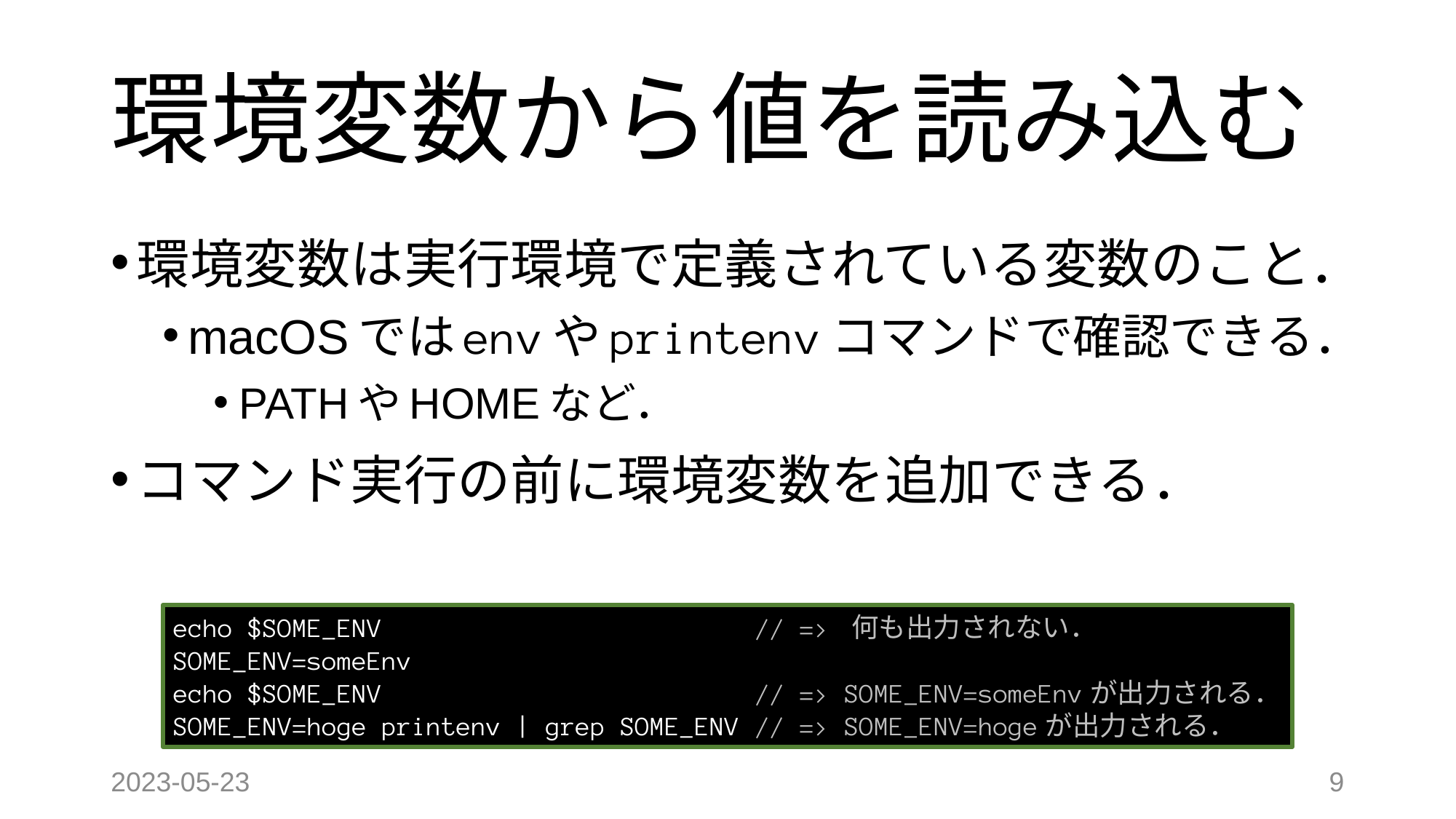

# 環境変数から値を読み込む
環境変数は実行環境で定義されている変数のこと．
macOSではenvやprintenvコマンドで確認できる．
PATHやHOMEなど．
コマンド実行の前に環境変数を追加できる．
echo $SOME_ENV                         // => 何も出力されない．
SOME_ENV=someEnv
echo $SOME_ENV                         // => SOME_ENV=someEnvが出力される．
SOME_ENV=hoge printenv | grep SOME_ENV // => SOME_ENV=hogeが出力される．
2023-05-23
9